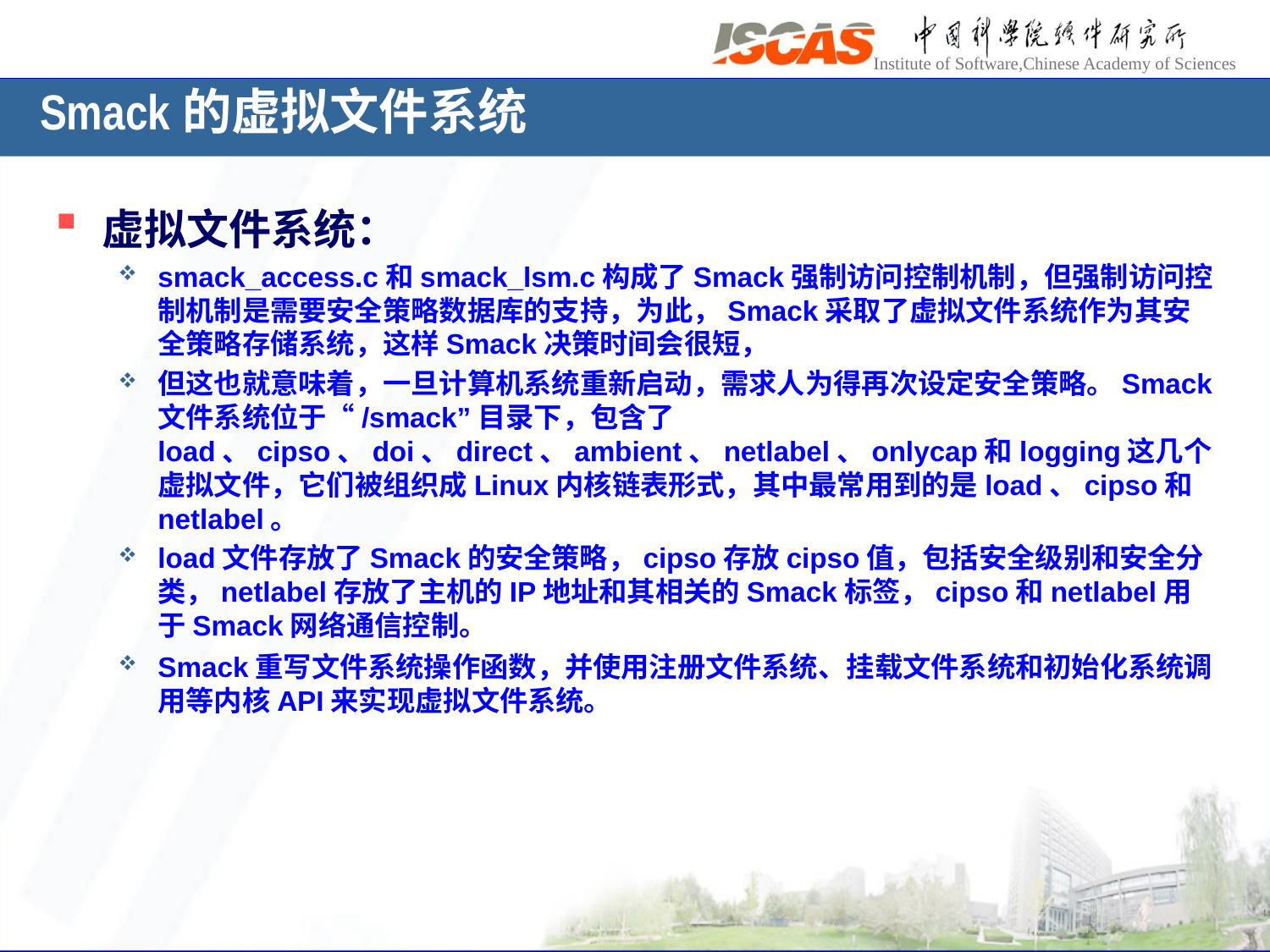

# Smack的虚拟文件系统
虚拟文件系统：
smack_access.c和smack_lsm.c构成了Smack强制访问控制机制，但强制访问控制机制是需要安全策略数据库的支持，为此，Smack采取了虚拟文件系统作为其安全策略存储系统，这样Smack决策时间会很短，
但这也就意味着，一旦计算机系统重新启动，需求人为得再次设定安全策略。Smack文件系统位于“/smack”目录下，包含了load、cipso、doi、direct、ambient、netlabel、onlycap和logging这几个虚拟文件，它们被组织成Linux内核链表形式，其中最常用到的是load、cipso和netlabel。
load文件存放了Smack的安全策略，cipso存放cipso值，包括安全级别和安全分类，netlabel存放了主机的IP地址和其相关的Smack标签，cipso和netlabel用于Smack网络通信控制。
Smack重写文件系统操作函数，并使用注册文件系统、挂载文件系统和初始化系统调用等内核API来实现虚拟文件系统。